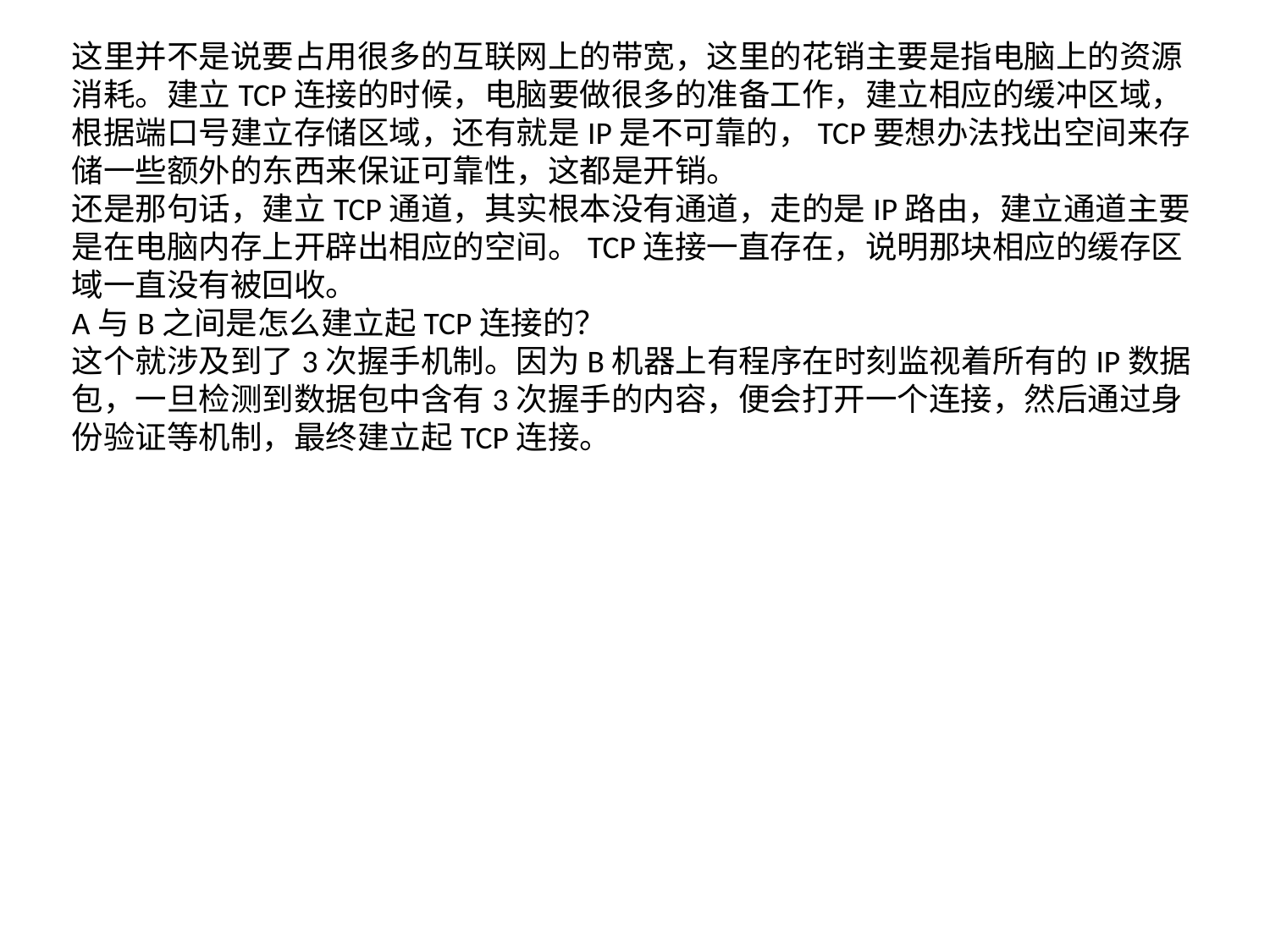

这里并不是说要占用很多的互联网上的带宽，这里的花销主要是指电脑上的资源消耗。建立TCP连接的时候，电脑要做很多的准备工作，建立相应的缓冲区域，根据端口号建立存储区域，还有就是IP是不可靠的，TCP要想办法找出空间来存储一些额外的东西来保证可靠性，这都是开销。
还是那句话，建立TCP通道，其实根本没有通道，走的是IP路由，建立通道主要是在电脑内存上开辟出相应的空间。TCP连接一直存在，说明那块相应的缓存区域一直没有被回收。
A与B之间是怎么建立起TCP连接的？
这个就涉及到了3次握手机制。因为B机器上有程序在时刻监视着所有的IP数据包，一旦检测到数据包中含有3次握手的内容，便会打开一个连接，然后通过身份验证等机制，最终建立起TCP连接。